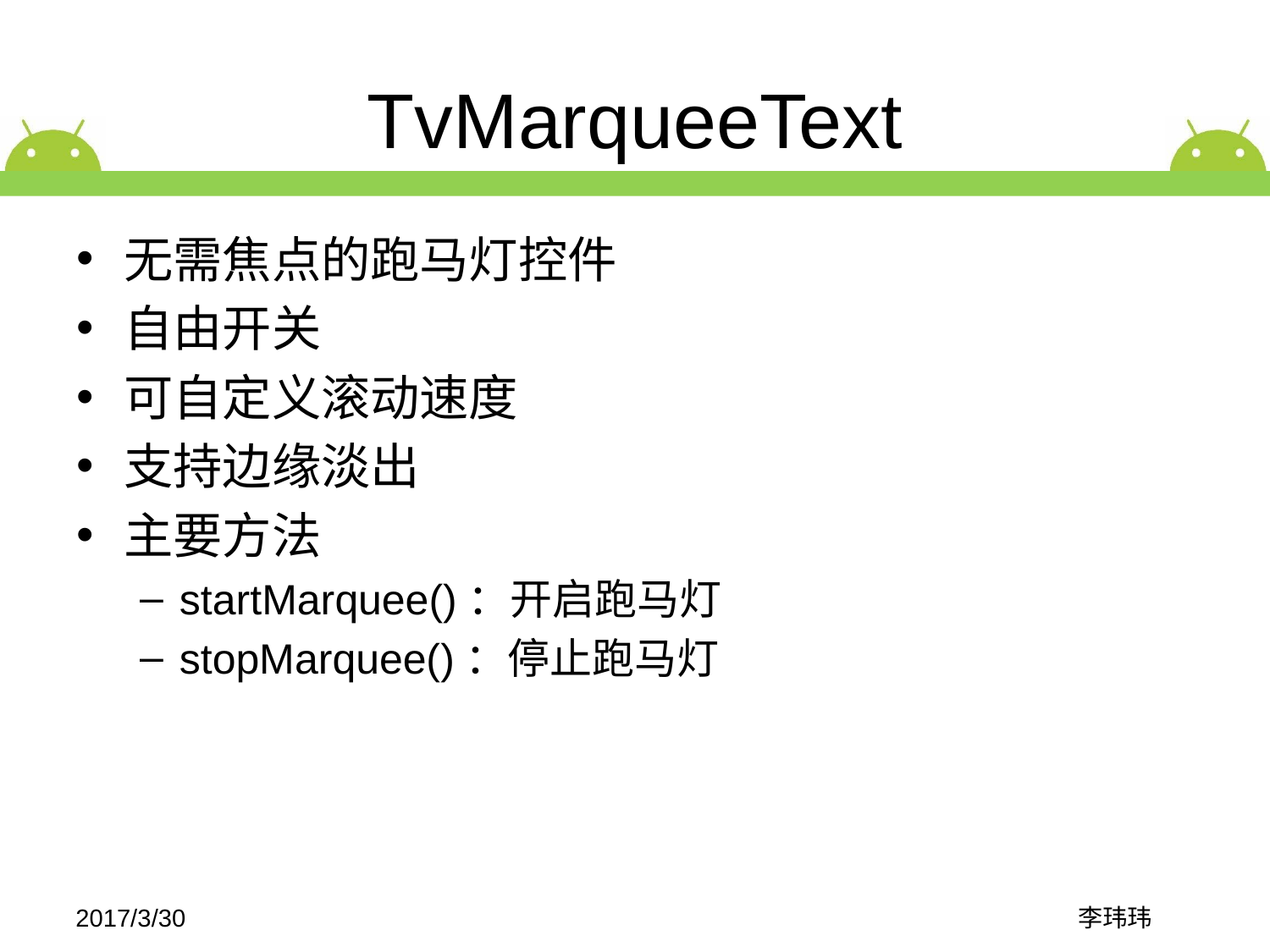

# TvMarqueeText
无需焦点的跑马灯控件
自由开关
可自定义滚动速度
支持边缘淡出
主要方法
startMarquee()：开启跑马灯
stopMarquee()：停止跑马灯